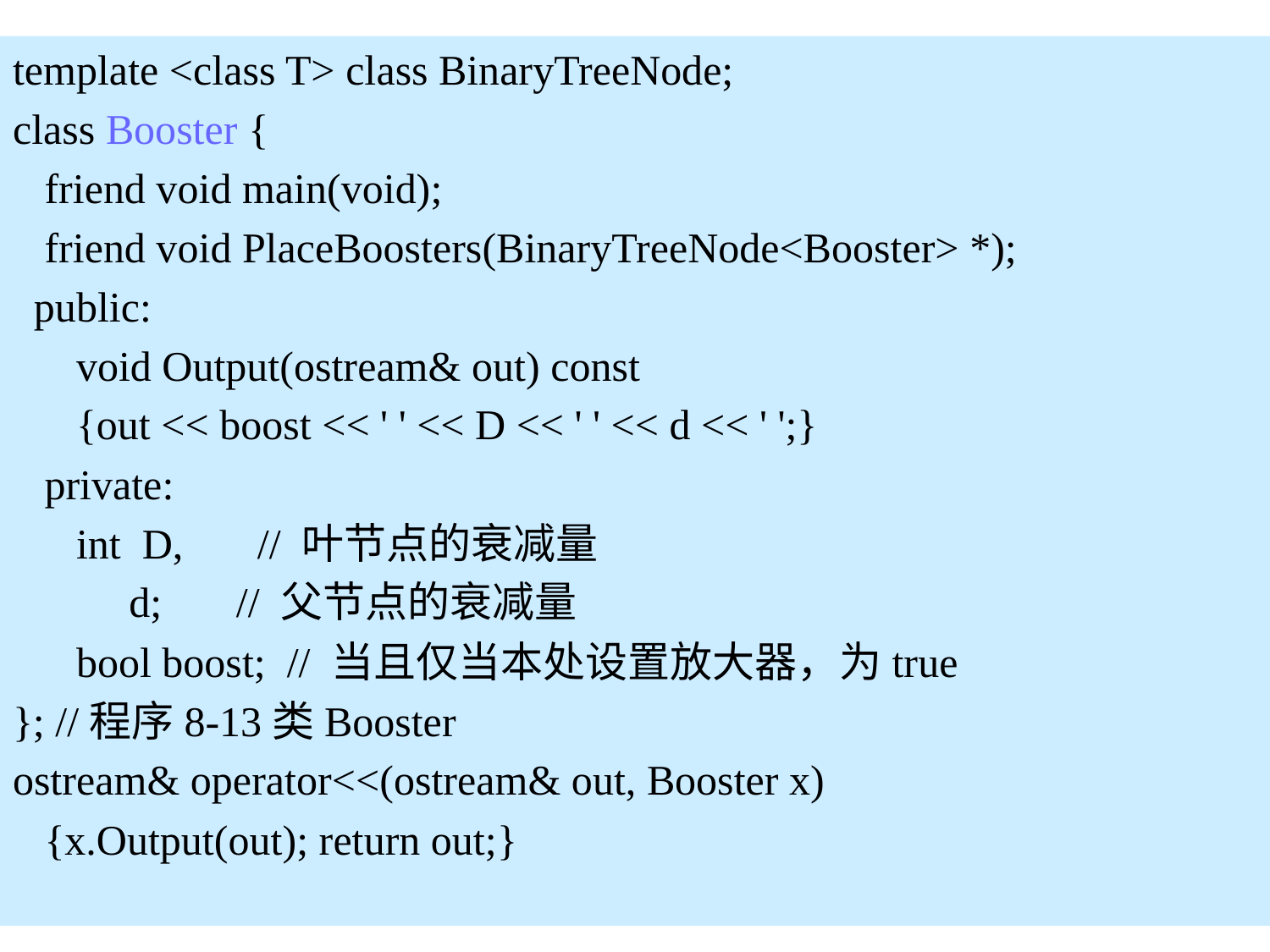

8.10.1	设置信号放大器
template <class T> class BinaryTreeNode;
class Booster {
   friend void main(void);
   friend void PlaceBoosters(BinaryTreeNode<Booster> *);
  public:
      void Output(ostream& out) const
      {out << boost << ' ' << D << ' ' << d << ' ';}
   private:
      int  D,       // 叶节点的衰减量
           d;       // 父节点的衰减量
      bool boost;  // 当且仅当本处设置放大器，为true
}; //程序8-13类Booster
ostream& operator<<(ostream& out, Booster x)
   {x.Output(out); return out;}
83